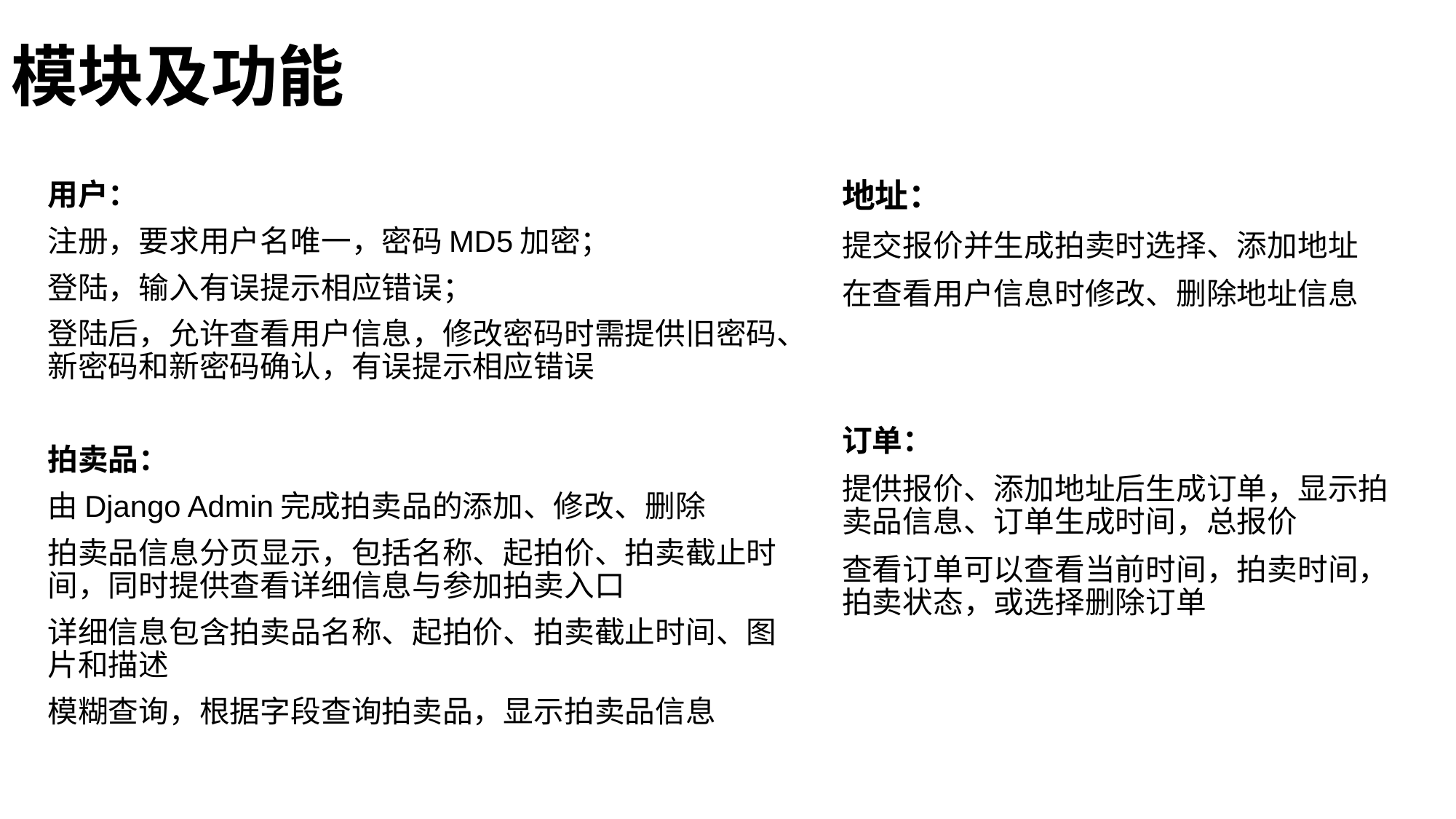

# 模块及功能
地址：
提交报价并生成拍卖时选择、添加地址
在查看用户信息时修改、删除地址信息

订单：
提供报价、添加地址后生成订单，显示拍卖品信息、订单生成时间，总报价
查看订单可以查看当前时间，拍卖时间，拍卖状态，或选择删除订单

用户：
注册，要求用户名唯一，密码MD5加密；
登陆，输入有误提示相应错误；
登陆后，允许查看用户信息，修改密码时需提供旧密码、新密码和新密码确认，有误提示相应错误

拍卖品：
由Django Admin完成拍卖品的添加、修改、删除
拍卖品信息分页显示，包括名称、起拍价、拍卖截止时间，同时提供查看详细信息与参加拍卖入口
详细信息包含拍卖品名称、起拍价、拍卖截止时间、图片和描述
模糊查询，根据字段查询拍卖品，显示拍卖品信息